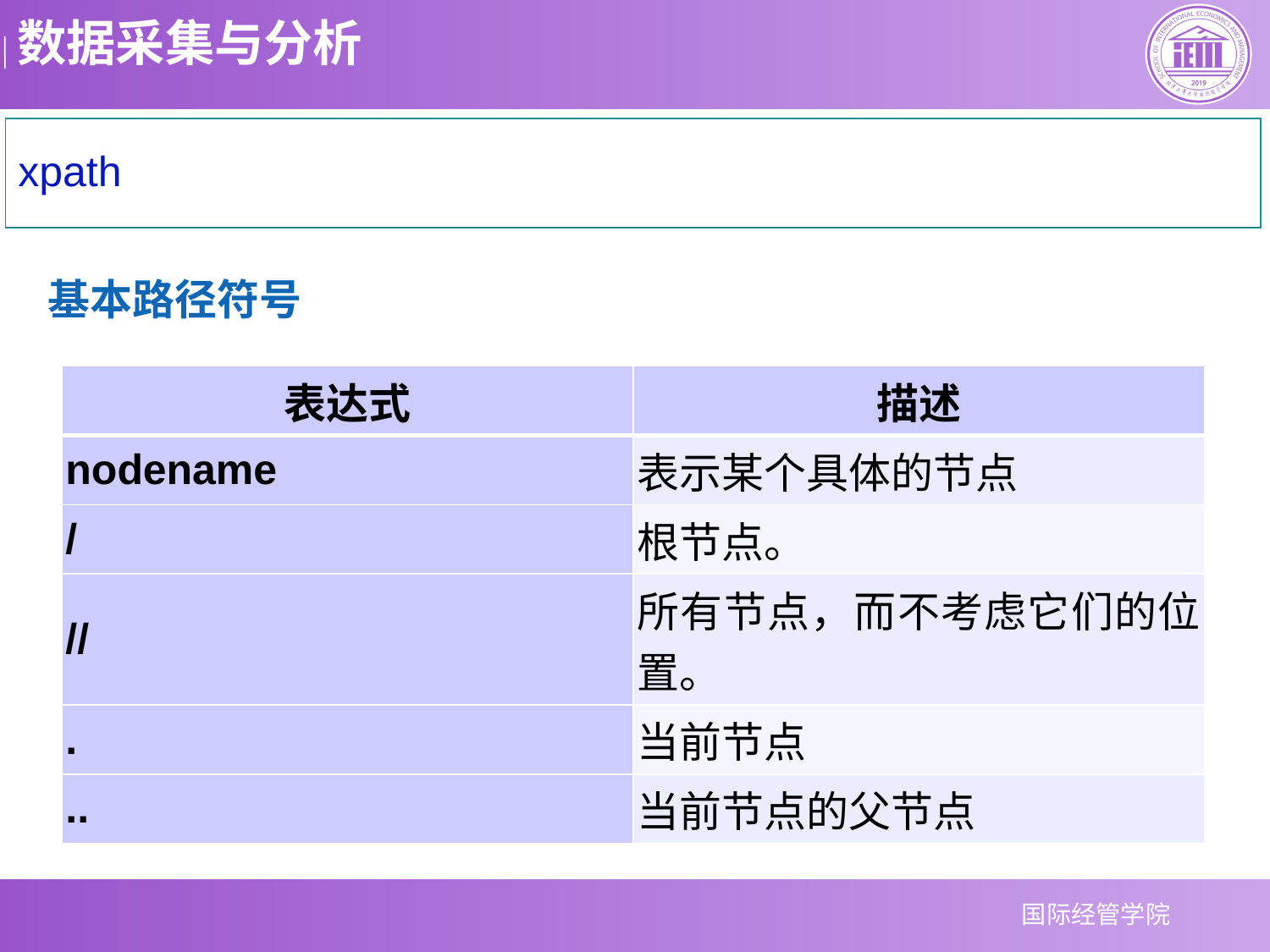

# xpath
基本路径符号
| 表达式 | 描述 |
| --- | --- |
| nodename | 表示某个具体的节点 |
| / | 根节点。 |
| // | 所有节点，而不考虑它们的位置。 |
| . | 当前节点 |
| .. | 当前节点的父节点 |